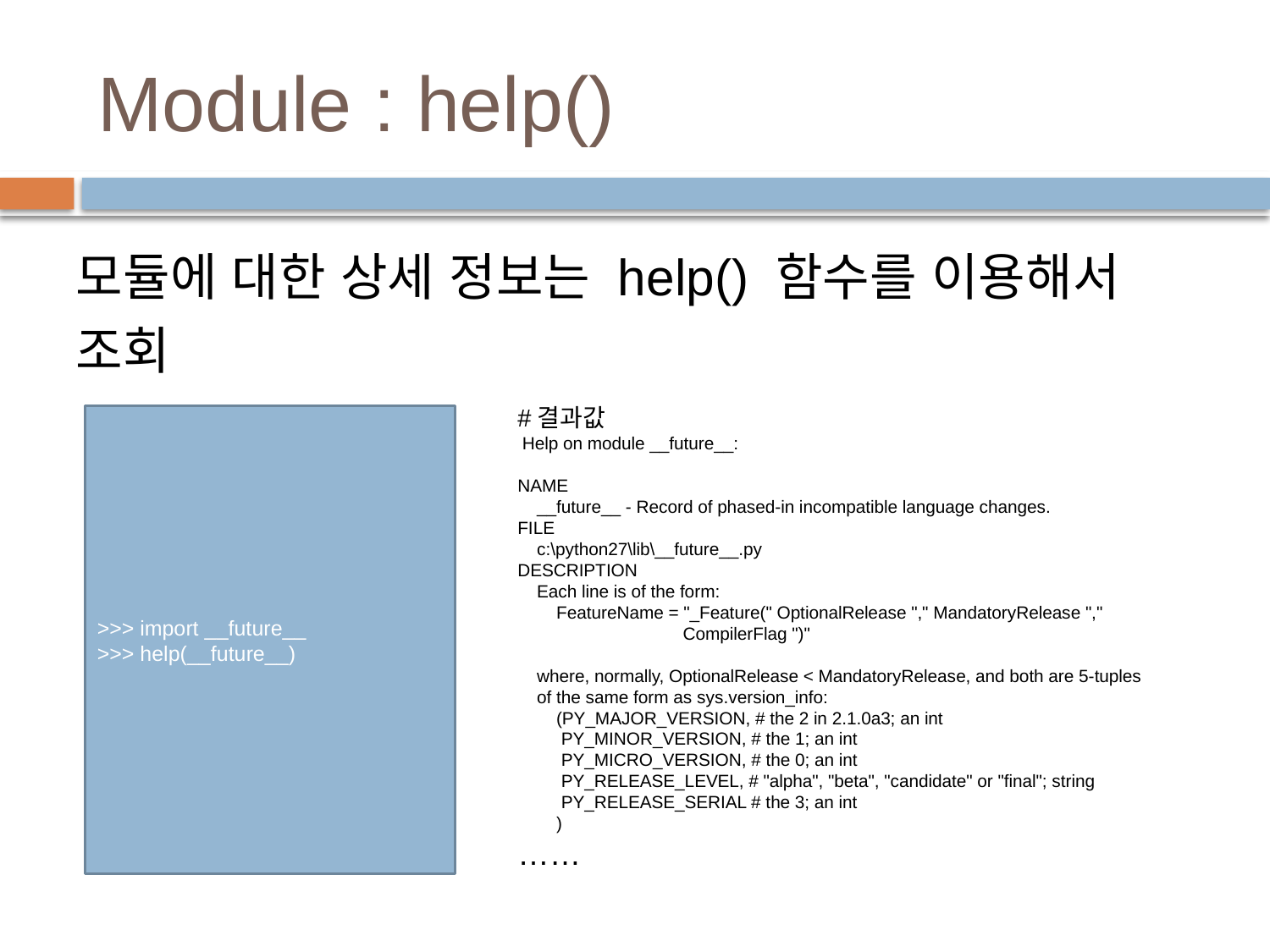

# Module : help()
모듈에 대한 상세 정보는 help() 함수를 이용해서 조회
#결과값
 Help on module __future__:

NAME
    __future__ - Record of phased-in incompatible language changes.
FILE
    c:\python27\lib\__future__.py
DESCRIPTION
    Each line is of the form:
        FeatureName = "_Feature(" OptionalRelease "," MandatoryRelease ","
                                  CompilerFlag ")"

    where, normally, OptionalRelease < MandatoryRelease, and both are 5-tuples
    of the same form as sys.version_info:
        (PY_MAJOR_VERSION, # the 2 in 2.1.0a3; an int
         PY_MINOR_VERSION, # the 1; an int
         PY_MICRO_VERSION, # the 0; an int
         PY_RELEASE_LEVEL, # "alpha", "beta", "candidate" or "final"; string
         PY_RELEASE_SERIAL # the 3; an int
        )
……
>>> import __future__
>>> help(__future__)